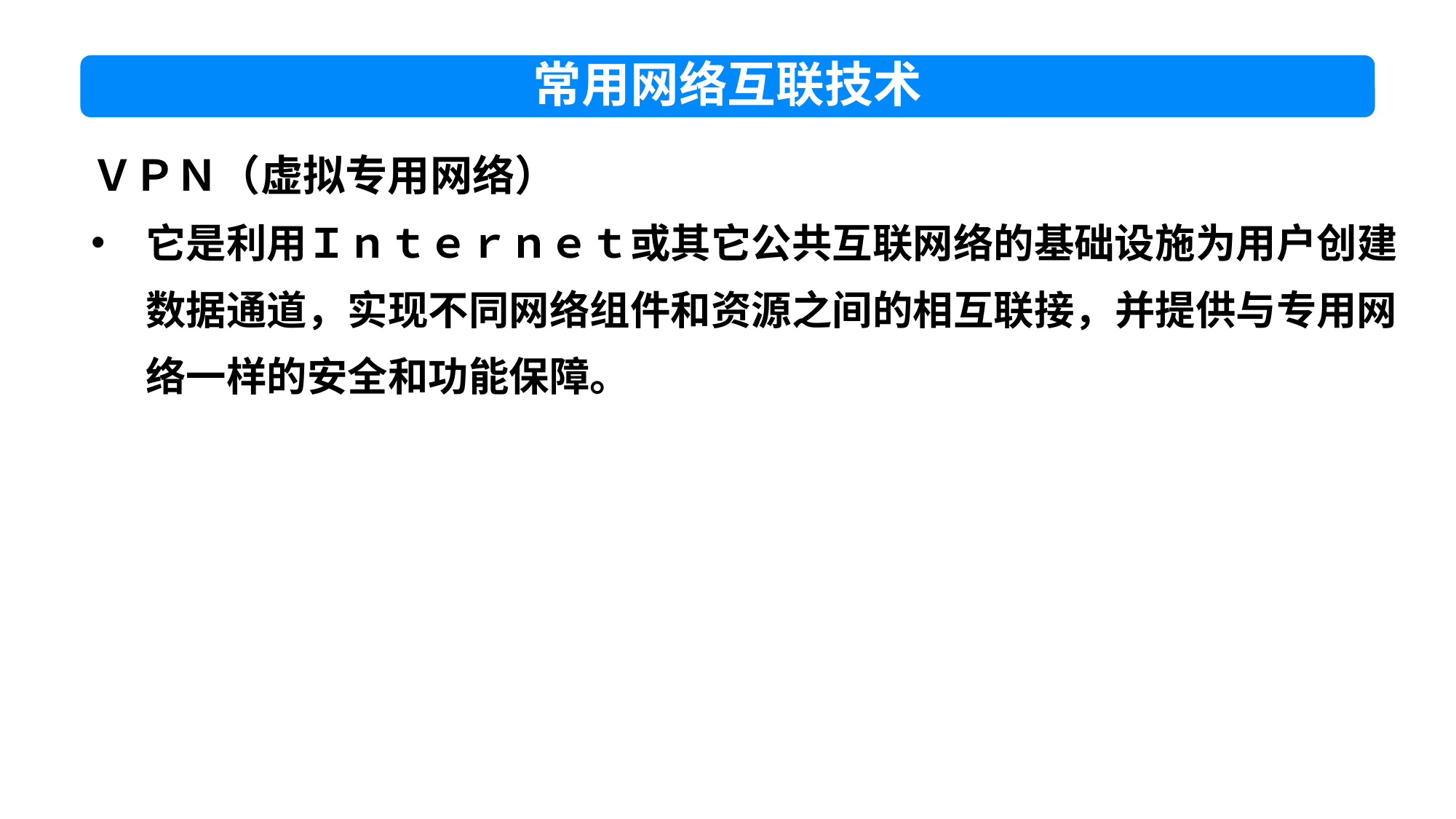

常用网络互联技术

ＶＰＮ（虚拟专用网络）
它是利用Ｉｎｔｅｒｎｅｔ或其它公共互联网络的基础设施为用户创建数据通道，实现不同网络组件和资源之间的相互联接，并提供与专用网络一样的安全和功能保障。